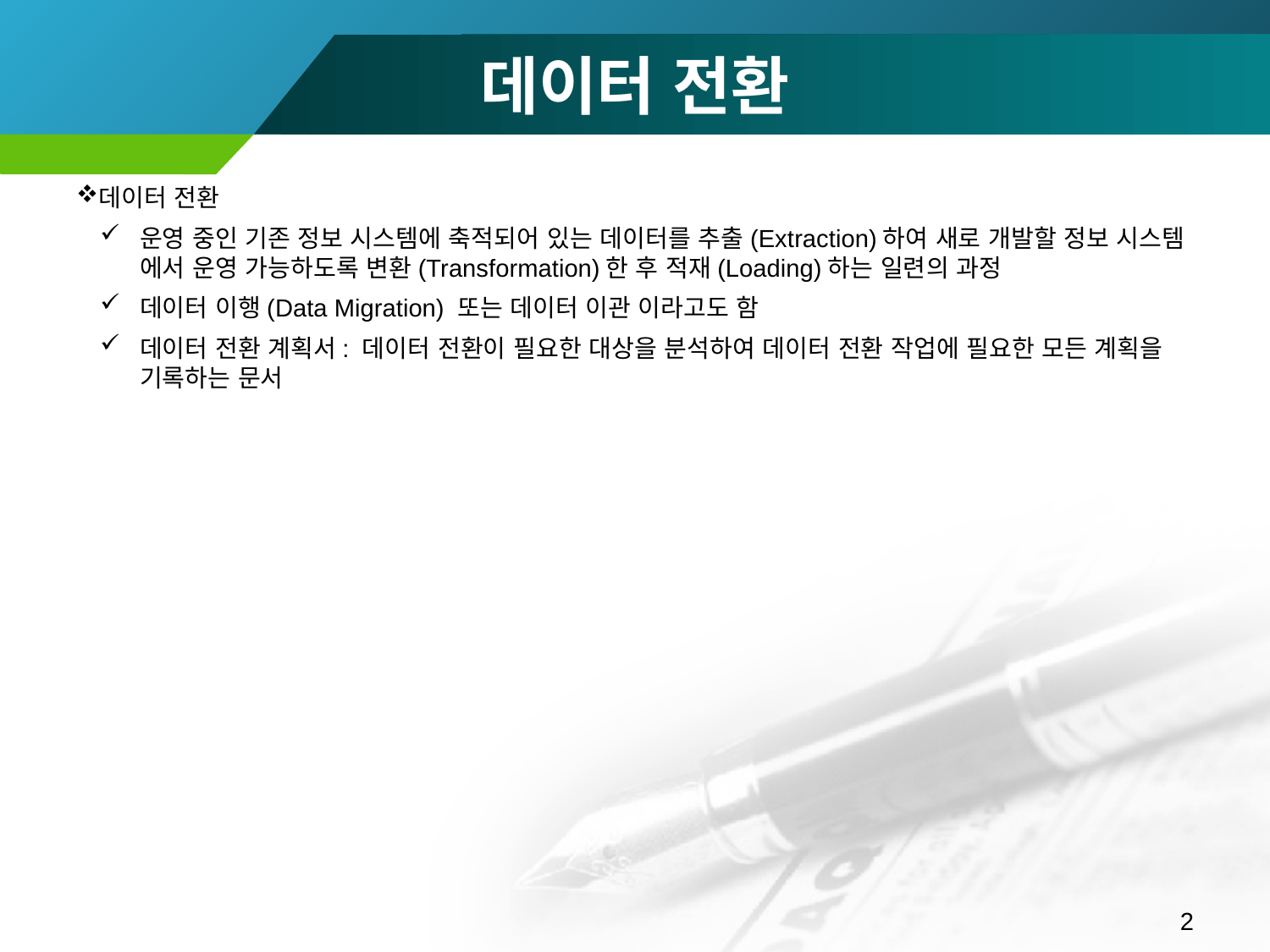

# 데이터 전환
데이터 전환
운영 중인 기존 정보 시스템에 축적되어 있는 데이터를 추출(Extraction)하여 새로 개발할 정보 시스템 에서 운영 가능하도록 변환(Transformation)한 후 적재(Loading)하는 일련의 과정
데이터 이행(Data Migration) 또는 데이터 이관 이라고도 함
데이터 전환 계획서: 데이터 전환이 필요한 대상을 분석하여 데이터 전환 작업에 필요한 모든 계획을 기록하는 문서

2